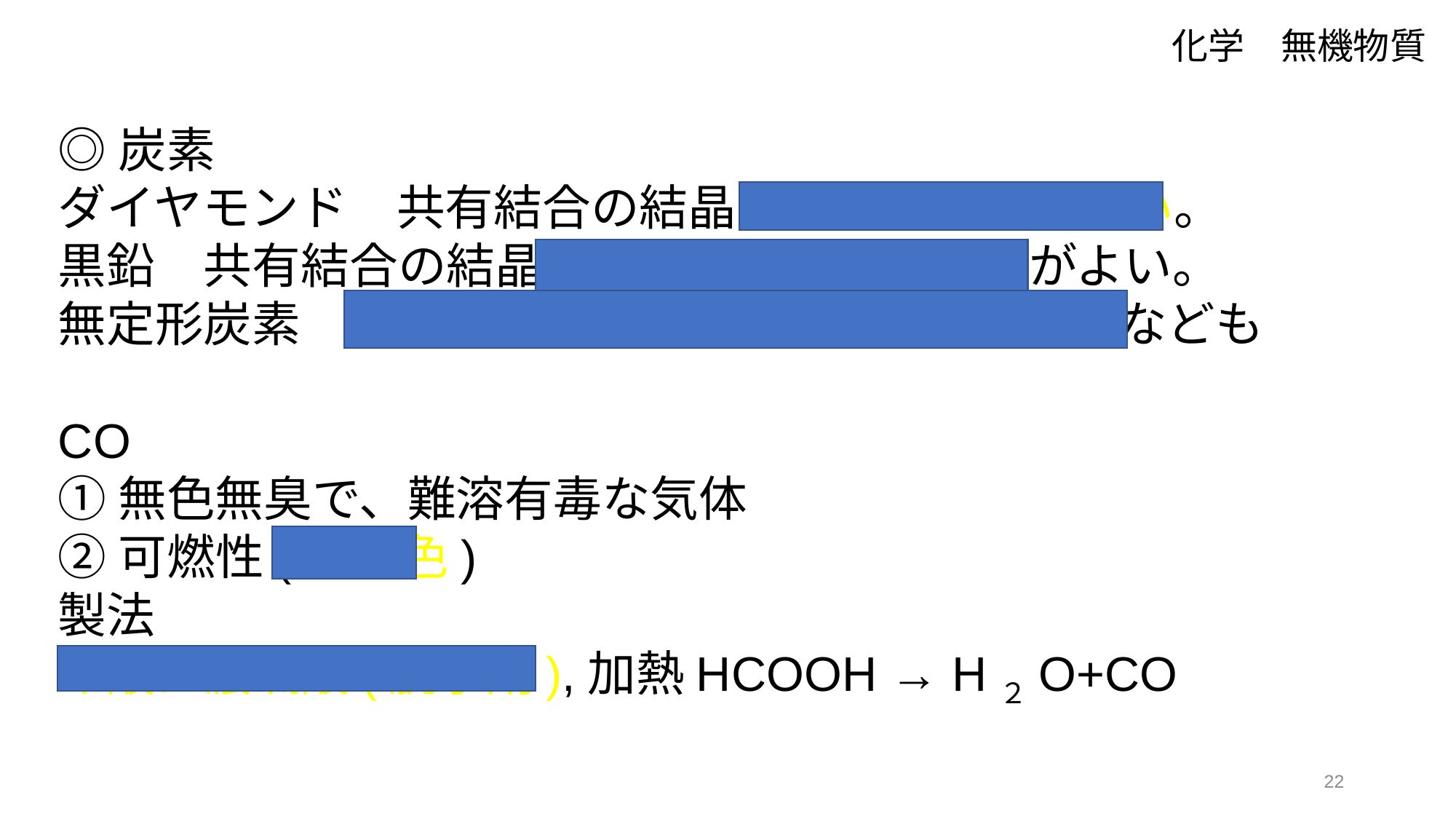

化学　無機物質
◎炭素
ダイヤモンド　共有結合の結晶かたい、融点が高い。
黒鉛　共有結合の結晶やわらかい、電気伝導がよい。
無定形炭素　フラーレン、カーボンナノチューブなども

CO
①無色無臭で、難溶有毒な気体
②可燃性(淡青色)
製法
ギ酸に濃硫酸(脱水剤),加熱HCOOH → H２O+CO

22